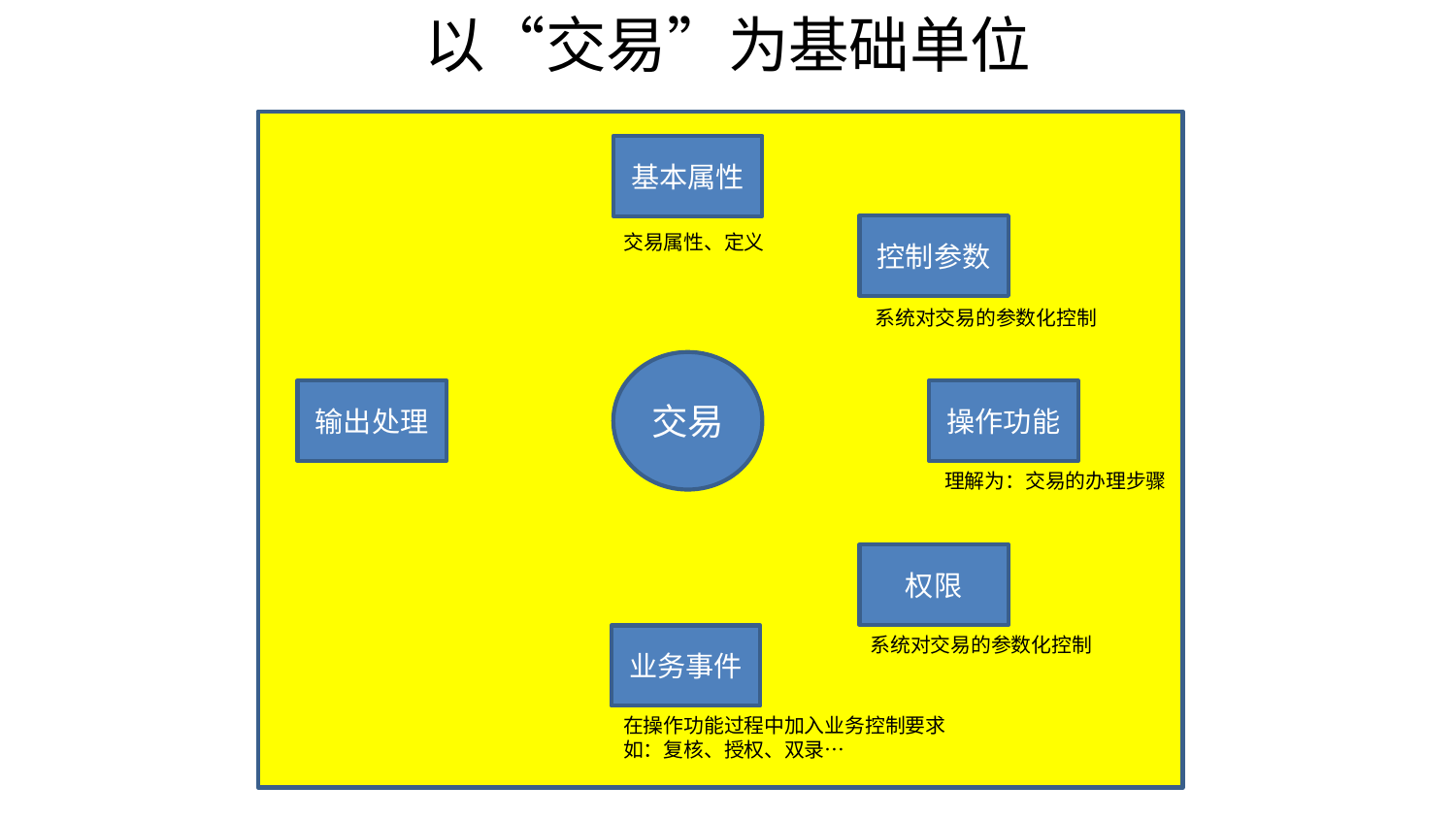

以“交易”为基础单位

基本属性
控制参数
交易属性、定义
系统对交易的参数化控制
交易
输出处理
操作功能
理解为：交易的办理步骤
权限
业务事件
系统对交易的参数化控制
在操作功能过程中加入业务控制要求
如：复核、授权、双录…